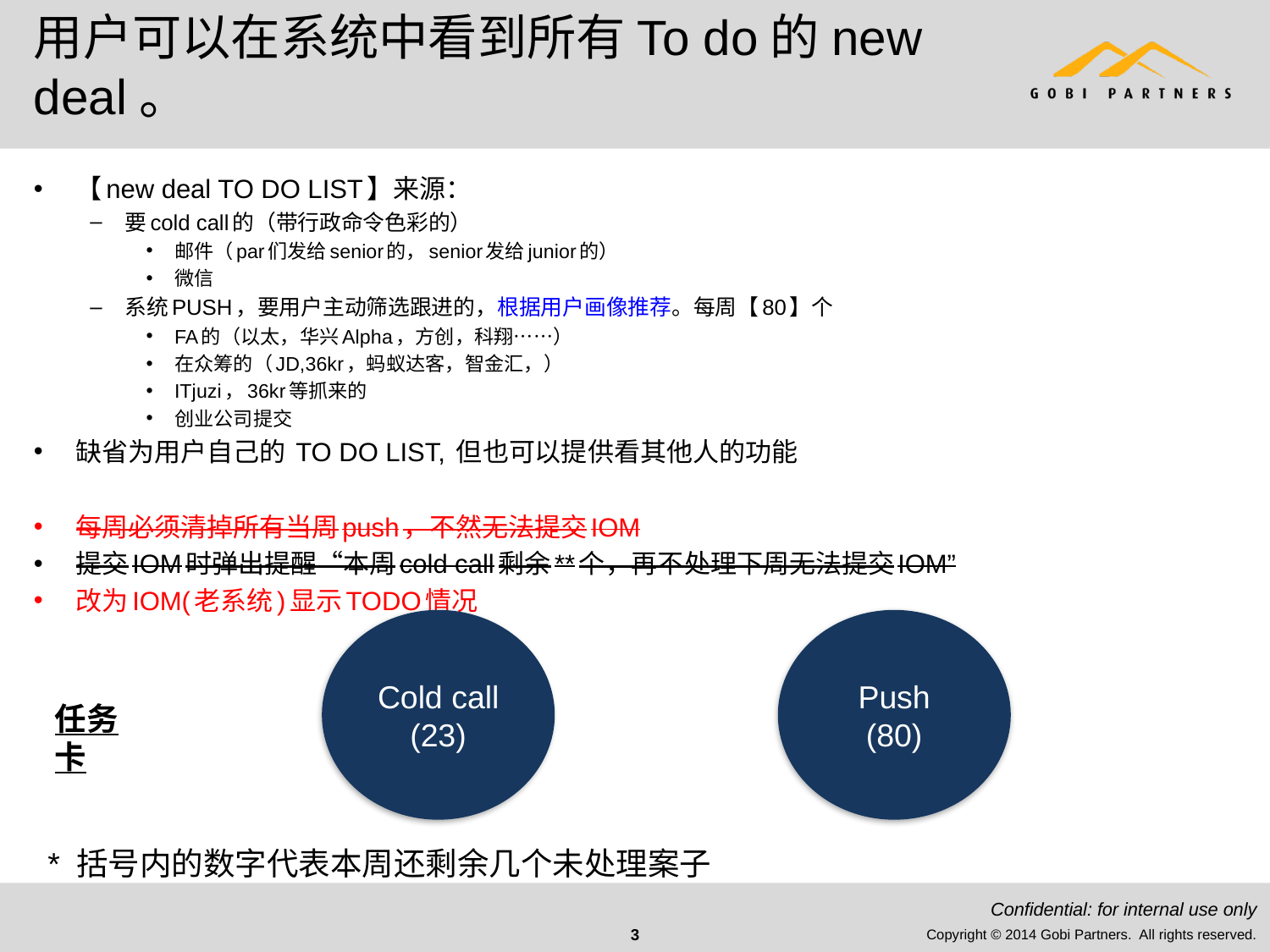

# 用户可以在系统中看到所有To do的new deal。
【new deal TO DO LIST】来源：
要cold call的（带行政命令色彩的）
邮件（par们发给senior的，senior发给junior的）
微信
系统PUSH，要用户主动筛选跟进的，根据用户画像推荐。每周【80】个
FA的（以太，华兴Alpha，方创，科翔……）
在众筹的（JD,36kr，蚂蚁达客，智金汇，）
ITjuzi，36kr等抓来的
创业公司提交
缺省为用户自己的 TO DO LIST, 但也可以提供看其他人的功能

每周必须清掉所有当周push，不然无法提交IOM
提交IOM时弹出提醒“本周cold call剩余**个，再不处理下周无法提交IOM”
改为IOM(老系统)显示TODO情况
Cold call
(23)
Push
(80)
任务卡
* 括号内的数字代表本周还剩余几个未处理案子